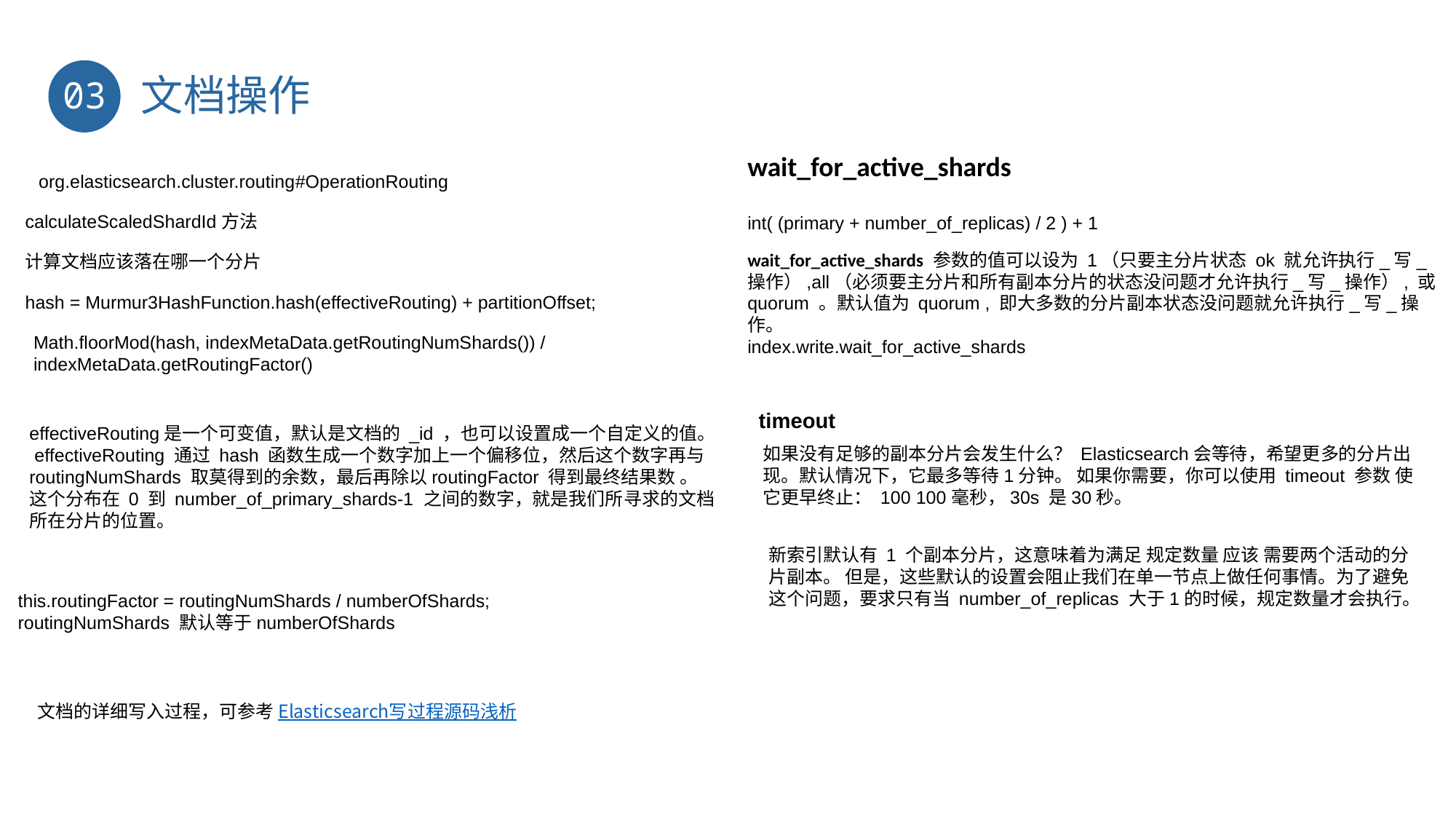

文档操作
03
wait_for_active_shards
org.elasticsearch.cluster.routing#OperationRouting
calculateScaledShardId方法
int( (primary + number_of_replicas) / 2 ) + 1
wait_for_active_shards 参数的值可以设为 1（只要主分片状态 ok 就允许执行_写_操作）,all（必须要主分片和所有副本分片的状态没问题才允许执行_写_操作）, 或 quorum 。默认值为 quorum , 即大多数的分片副本状态没问题就允许执行_写_操作。
index.write.wait_for_active_shards
计算文档应该落在哪一个分片
hash = Murmur3HashFunction.hash(effectiveRouting) + partitionOffset;
Math.floorMod(hash, indexMetaData.getRoutingNumShards()) / indexMetaData.getRoutingFactor()
timeout
effectiveRouting是一个可变值，默认是文档的 _id ，也可以设置成一个自定义的值。
 effectiveRouting 通过 hash 函数生成一个数字加上一个偏移位，然后这个数字再与
routingNumShards 取莫得到的余数，最后再除以routingFactor 得到最终结果数 。
这个分布在 0 到 number_of_primary_shards-1 之间的数字，就是我们所寻求的文档
所在分片的位置。
如果没有足够的副本分片会发生什么？ Elasticsearch会等待，希望更多的分片出现。默认情况下，它最多等待1分钟。 如果你需要，你可以使用 timeout 参数 使它更早终止： 100 100毫秒，30s 是30秒。
新索引默认有 1 个副本分片，这意味着为满足 规定数量 应该 需要两个活动的分片副本。 但是，这些默认的设置会阻止我们在单一节点上做任何事情。为了避免这个问题，要求只有当 number_of_replicas 大于1的时候，规定数量才会执行。
this.routingFactor = routingNumShards / numberOfShards;
routingNumShards 默认等于numberOfShards
文档的详细写入过程，可参考 Elasticsearch写过程源码浅析